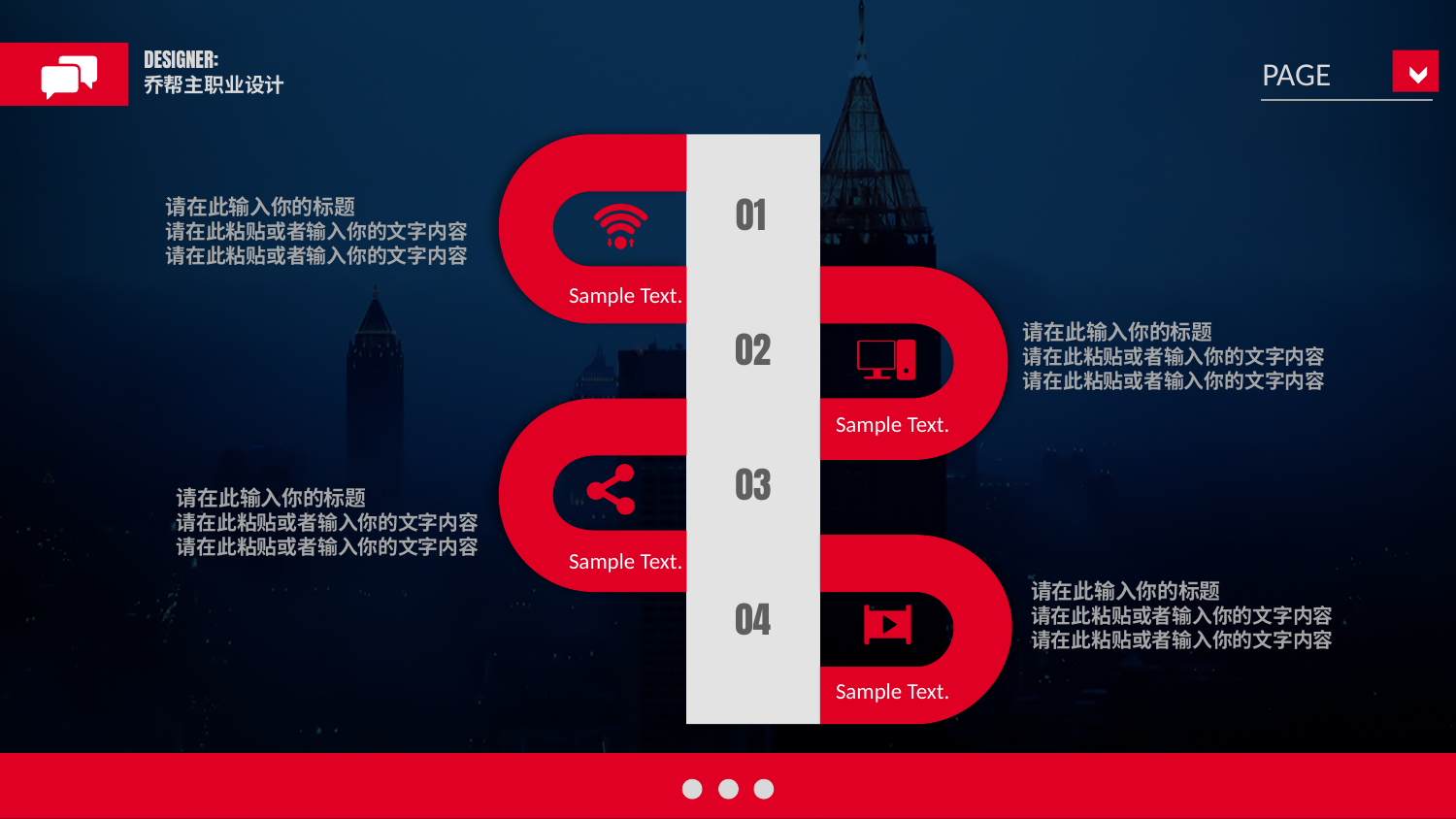

DESIGNER:
乔帮主职业设计
22

Sample Text.

01
02
03
04
请在此输入你的标题
请在此粘贴或者输入你的文字内容
请在此粘贴或者输入你的文字内容

Sample Text.
请在此输入你的标题
请在此粘贴或者输入你的文字内容
请在此粘贴或者输入你的文字内容

Sample Text.
请在此输入你的标题
请在此粘贴或者输入你的文字内容
请在此粘贴或者输入你的文字内容

Sample Text.
请在此输入你的标题
请在此粘贴或者输入你的文字内容
请在此粘贴或者输入你的文字内容